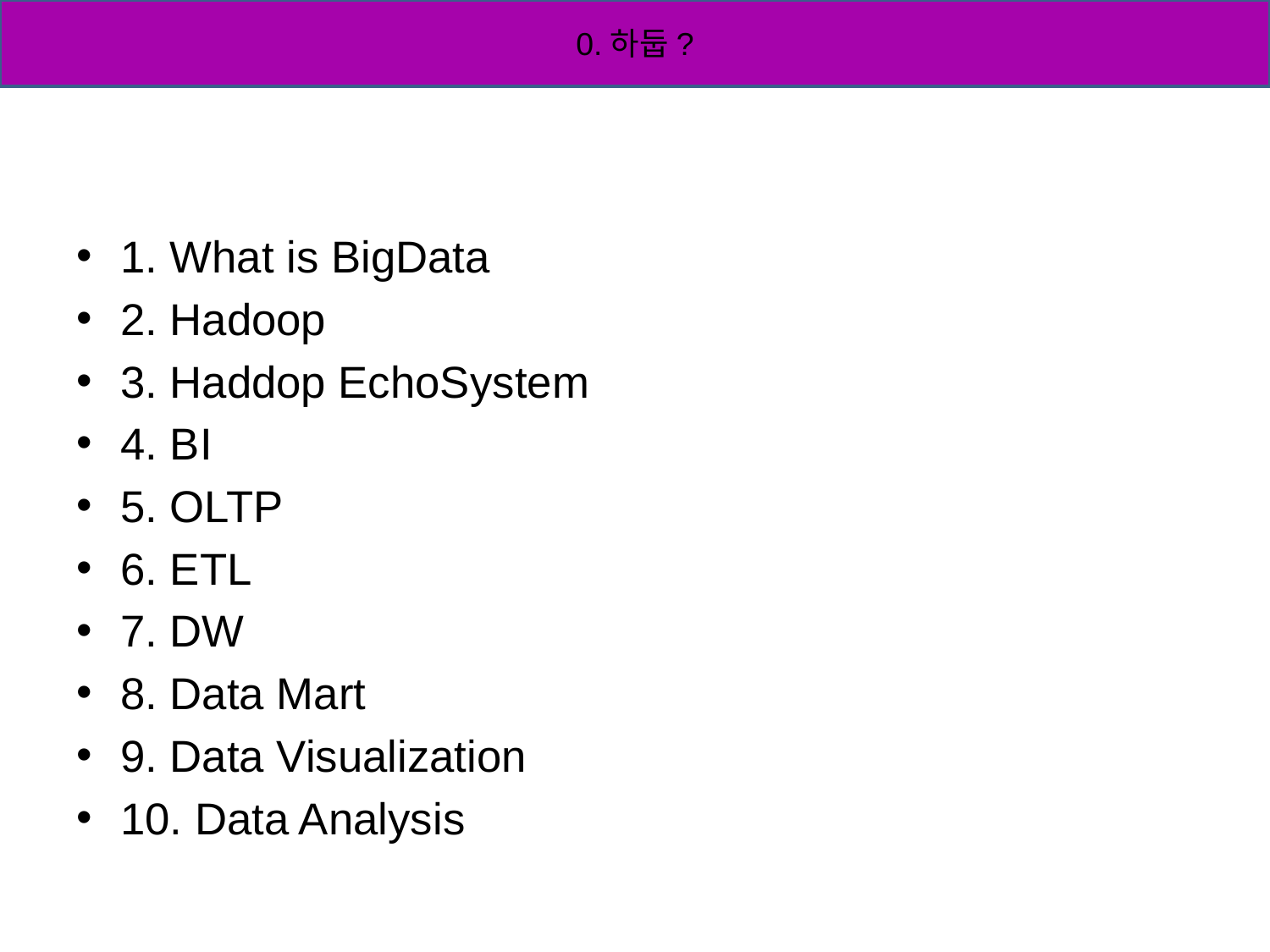

0.하둡?
1. What is BigData
2. Hadoop
3. Haddop EchoSystem
4. BI
5. OLTP
6. ETL
7. DW
8. Data Mart
9. Data Visualization
10. Data Analysis